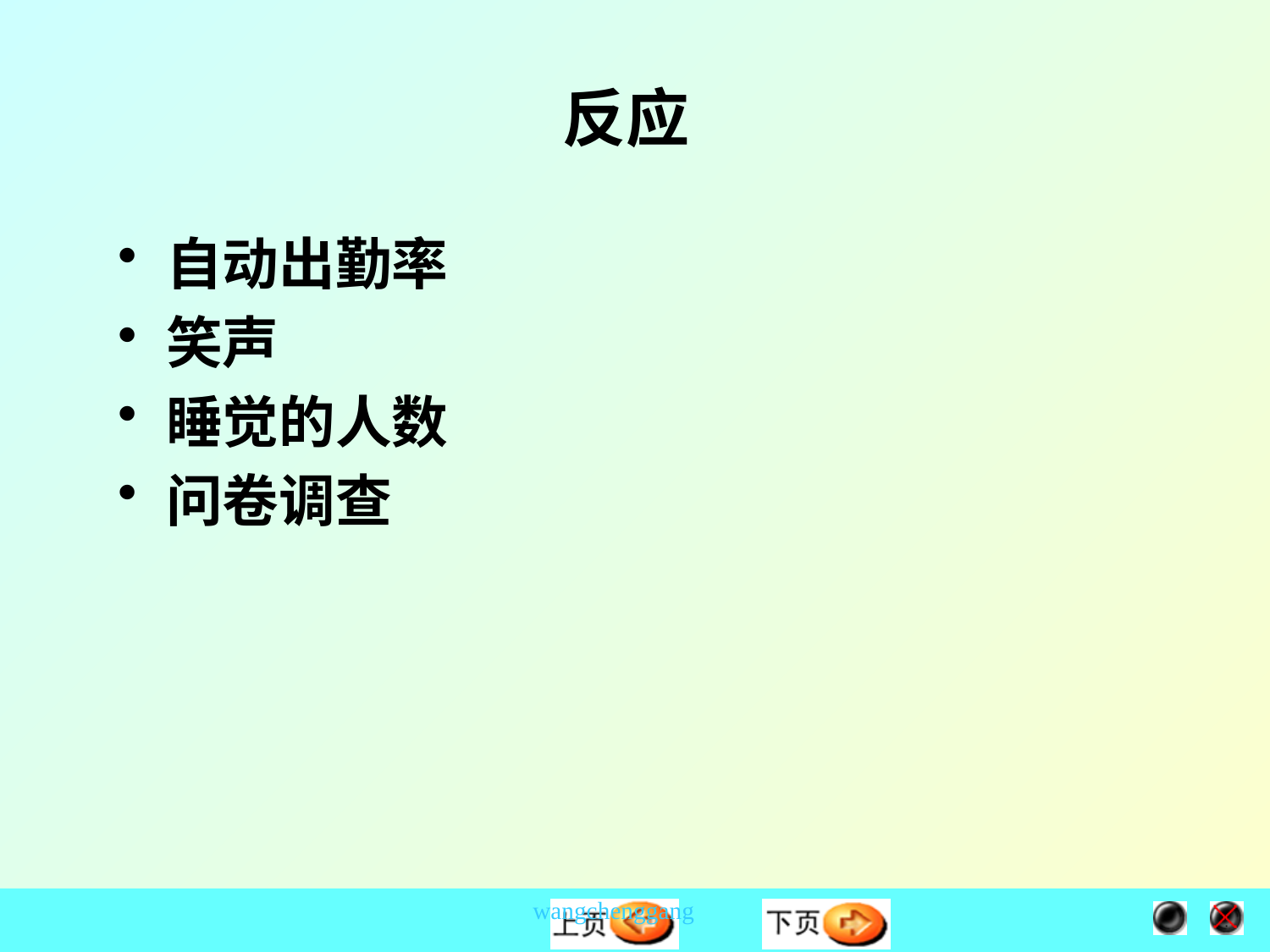

# 反应
自动出勤率
笑声
睡觉的人数
问卷调查
wangchenggang